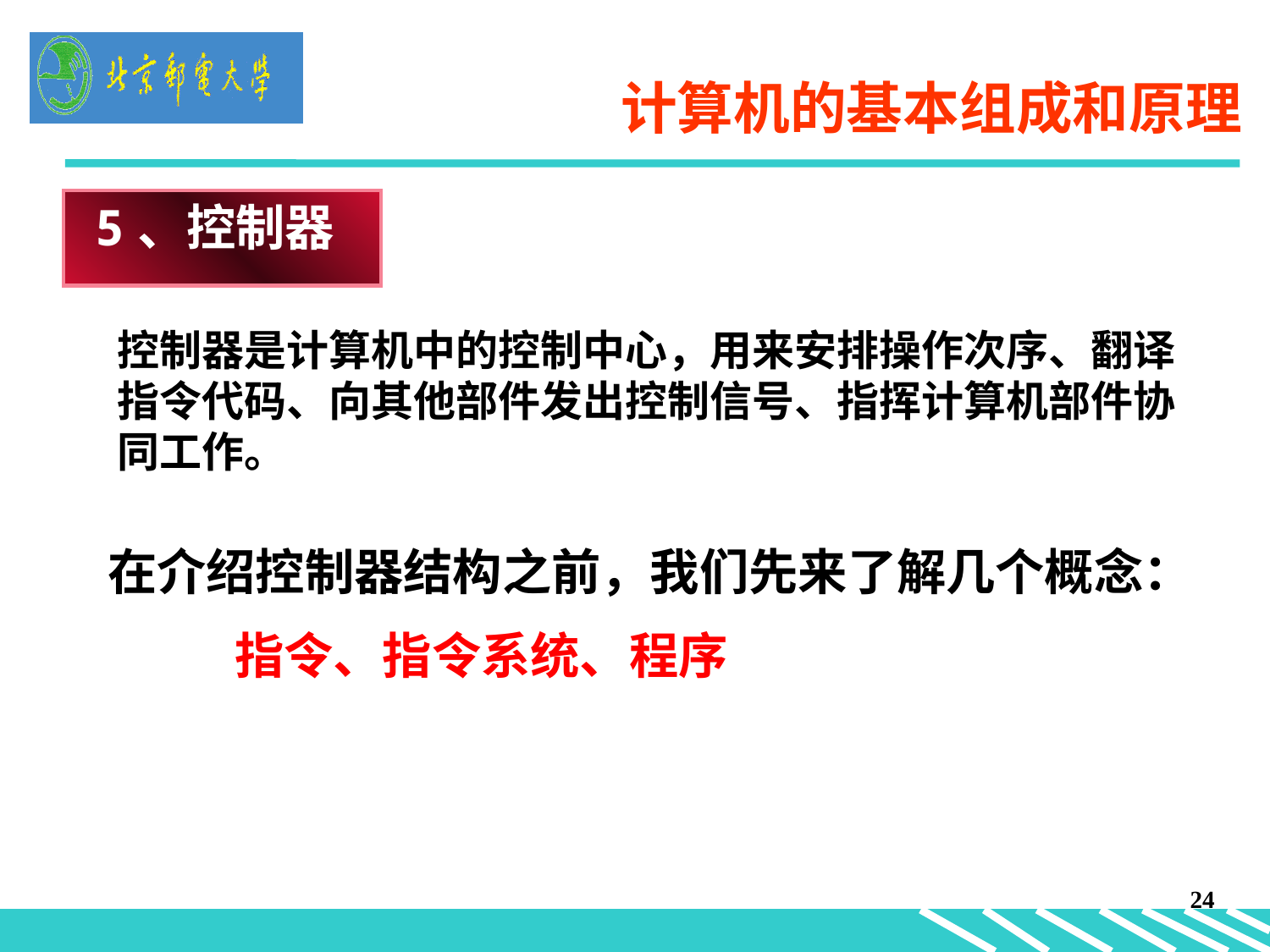

计算机的基本组成和原理

5、控制器
	控制器是计算机中的控制中心，用来安排操作次序、翻译指令代码、向其他部件发出控制信号、指挥计算机部件协同工作。
在介绍控制器结构之前，我们先来了解几个概念：
	指令、指令系统、程序

24